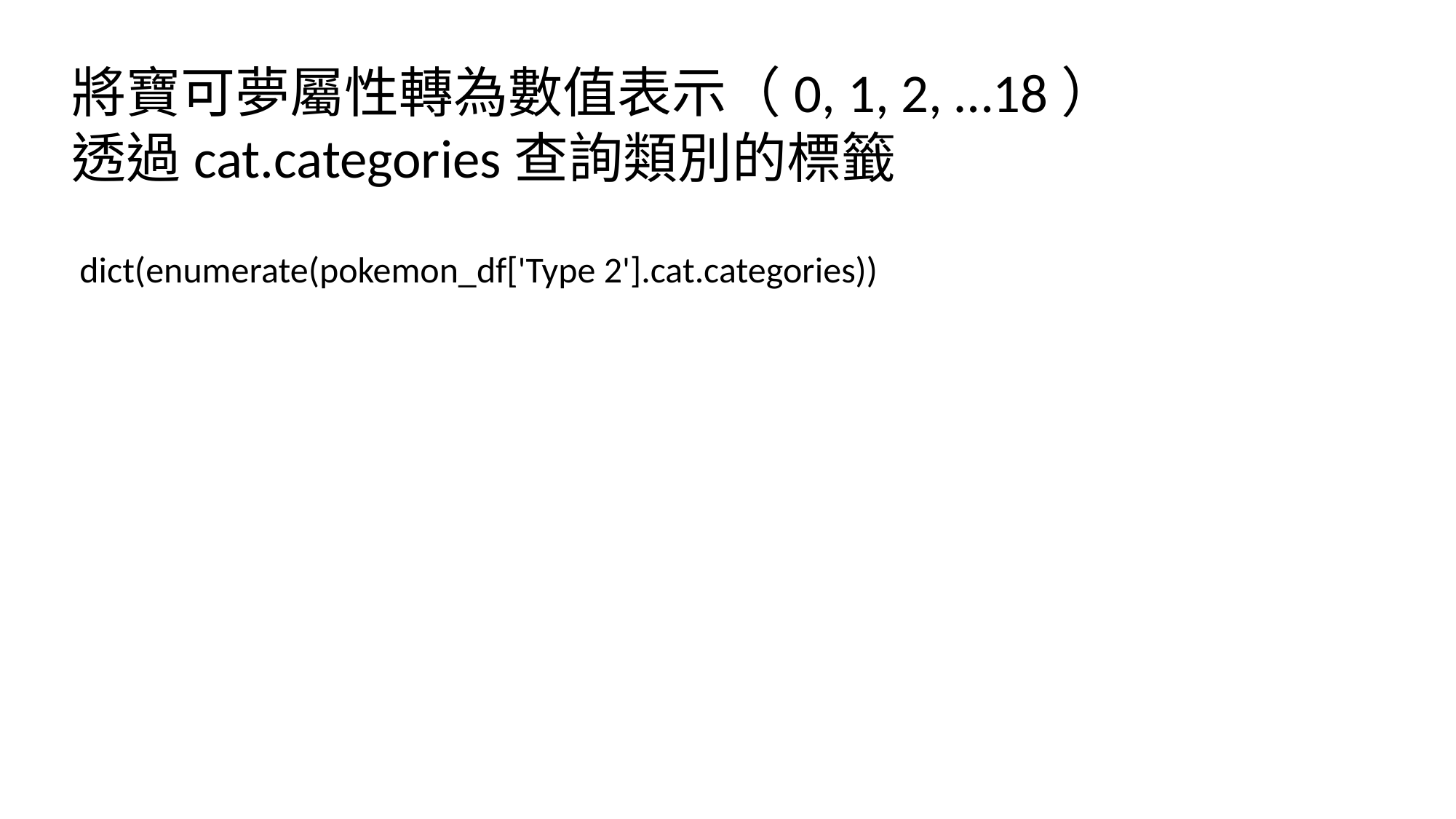

將寶可夢屬性轉為數值表示（0, 1, 2, …18）
透過cat.categories查詢類別的標籤
dict(enumerate(pokemon_df['Type 2'].cat.categories))